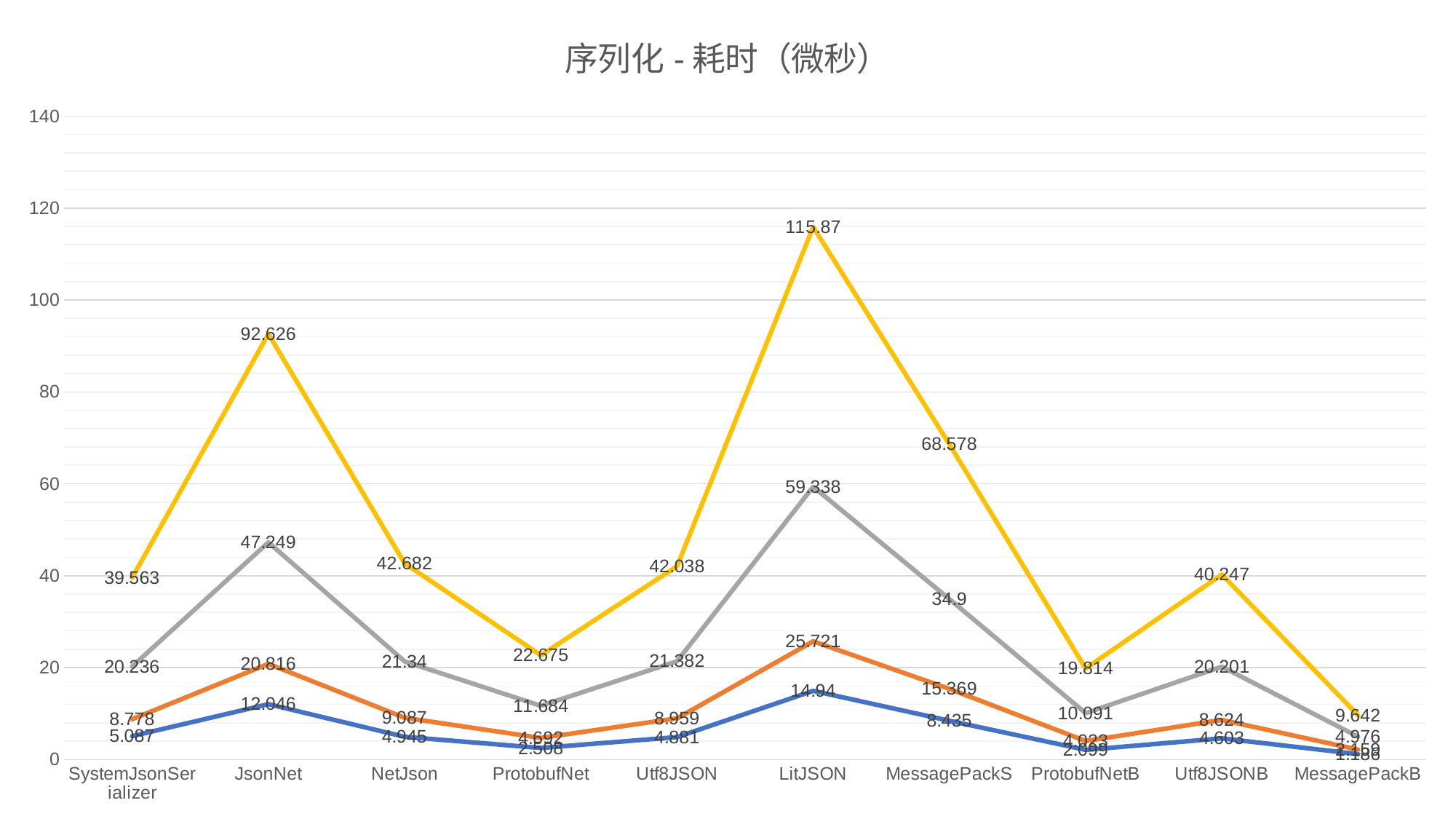

### Chart: 序列化-耗时（微秒）

| Category | N=10 | N=20 | N=50 | N=100 |
|---|---|---|---|---|
| SystemJsonSerializer | 5.087 | 8.778 | 20.236 | 39.563 |
| JsonNet | 12.046 | 20.816 | 47.249 | 92.626 |
| NetJson | 4.945 | 9.087 | 21.34 | 42.682 |
| ProtobufNet | 2.508 | 4.692 | 11.684 | 22.675 |
| Utf8JSON | 4.881 | 8.959 | 21.382 | 42.038 |
| LitJSON | 14.94 | 25.721 | 59.338 | 115.87 |
| MessagePackS | 8.435 | 15.369 | 34.9 | 68.578 |
| ProtobufNetB | 2.099 | 4.023 | 10.091 | 19.814 |
| Utf8JSONB | 4.603 | 8.624 | 20.201 | 40.247 |
| MessagePackB | 1.186 | 2.159 | 4.976 | 9.642 |